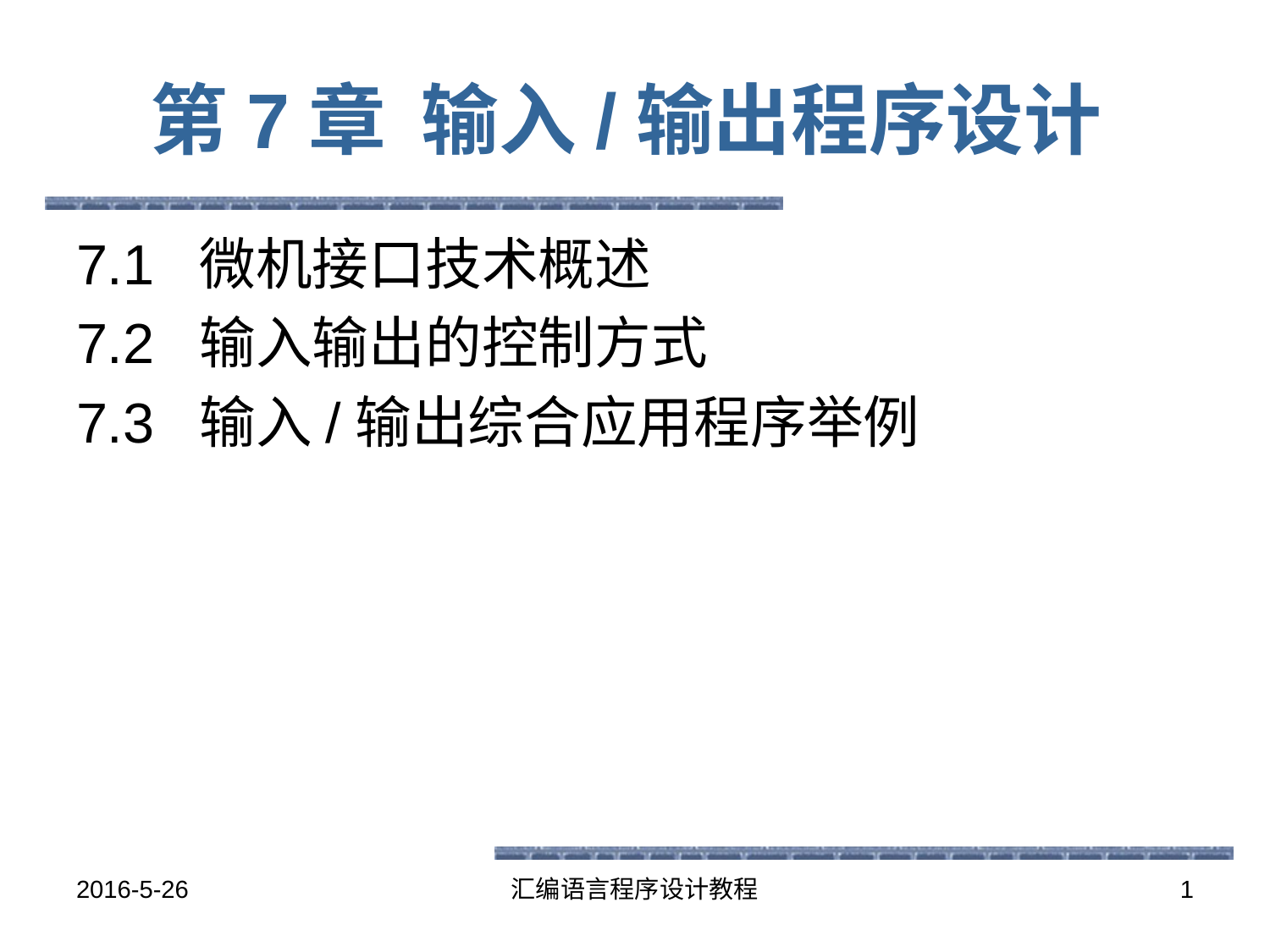

# 第7章  输入/输出程序设计
7.1  微机接口技术概述
7.2  输入输出的控制方式
7.3  输入/输出综合应用程序举例
2016-5-26
汇编语言程序设计教程
1